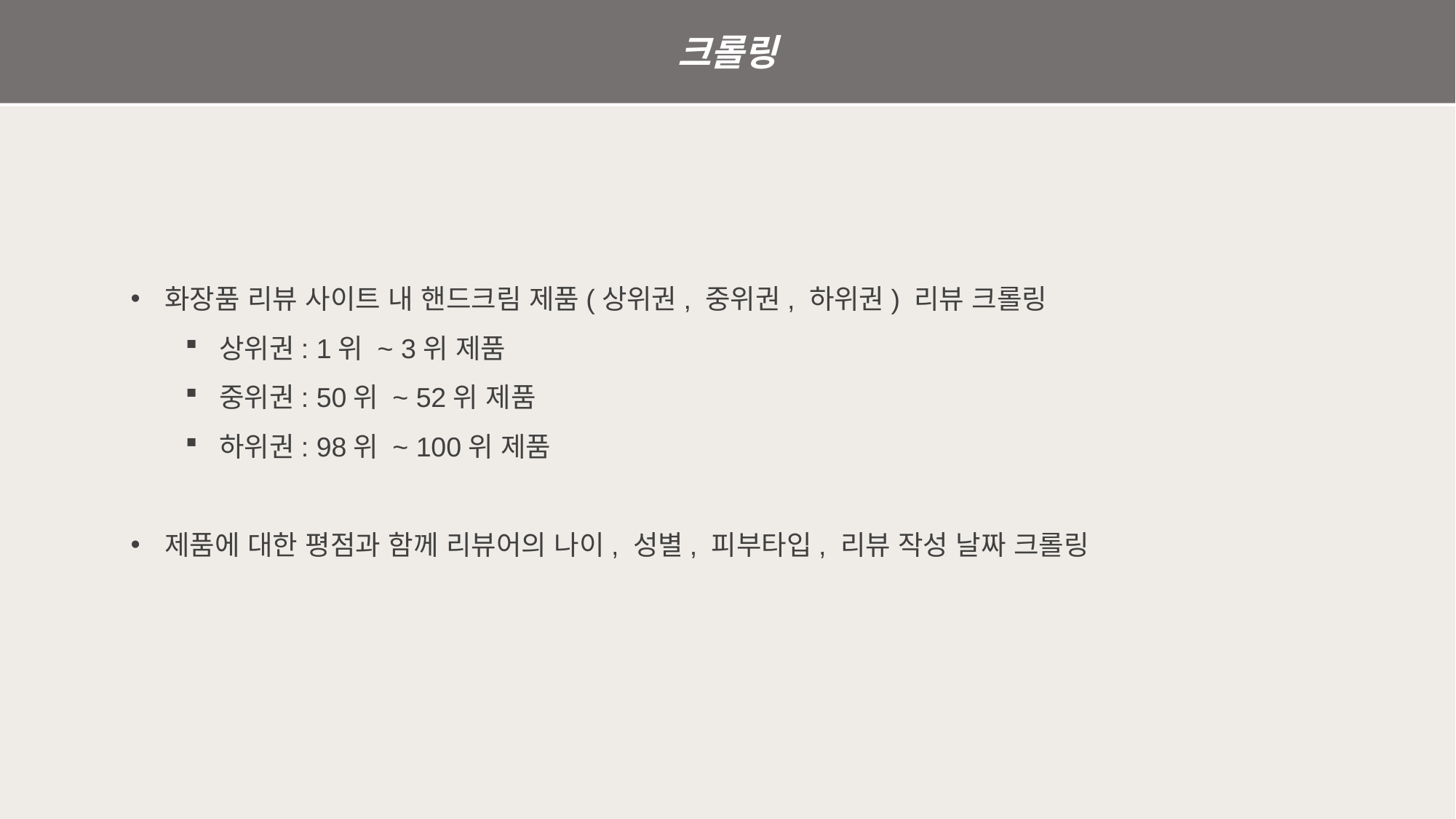

크롤링
화장품 리뷰 사이트 내 핸드크림 제품(상위권, 중위권, 하위권) 리뷰 크롤링
상위권: 1위 ~ 3위 제품
중위권: 50위 ~ 52위 제품
하위권: 98위 ~ 100위 제품

제품에 대한 평점과 함께 리뷰어의 나이, 성별, 피부타입, 리뷰 작성 날짜 크롤링